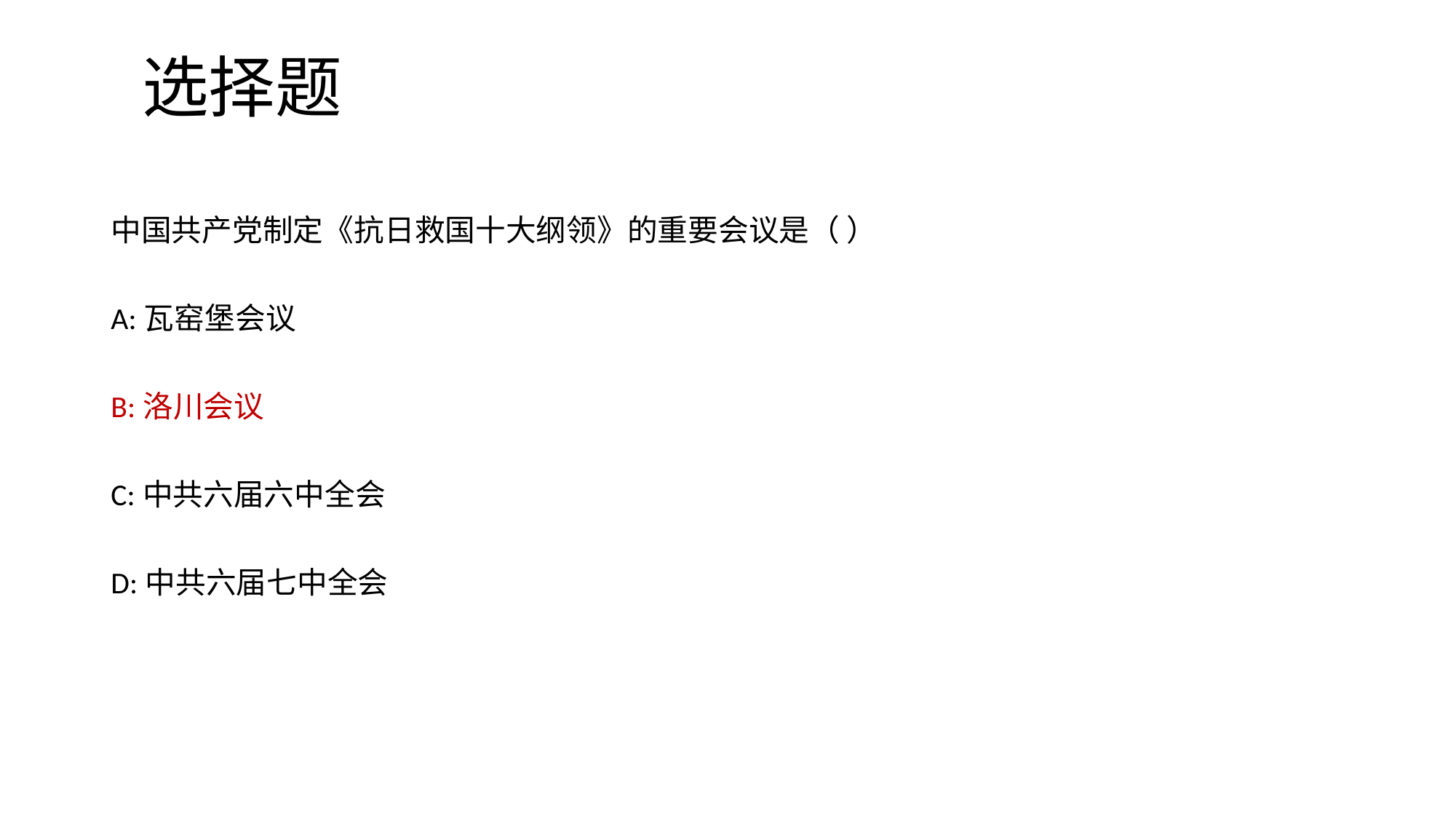

# 选择题
中国共产党制定《抗日救国十大纲领》的重要会议是（ ）
A:瓦窑堡会议
B:洛川会议
C:中共六届六中全会
D:中共六届七中全会